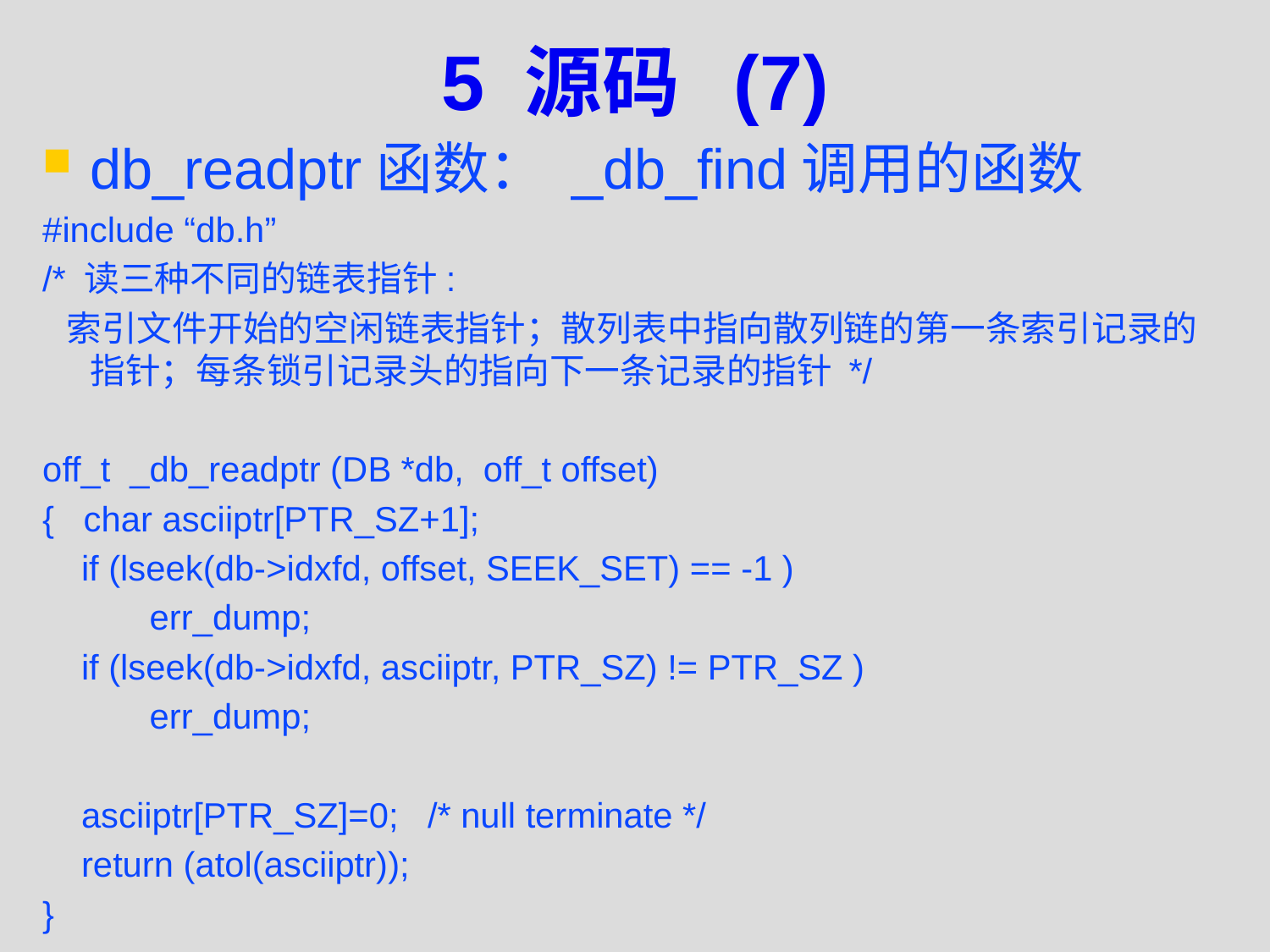

# 5 源码  (7)
db_readptr函数： _db_find调用的函数
#include “db.h”
/* 读三种不同的链表指针:
  索引文件开始的空闲链表指针；散列表中指向散列链的第一条索引记录的指针；每条锁引记录头的指向下一条记录的指针 */

off_t  _db_readptr (DB *db,  off_t offset)
{   char asciiptr[PTR_SZ+1];
    if (lseek(db->idxfd, offset, SEEK_SET) == -1 )
           err_dump;
    if (lseek(db->idxfd, asciiptr, PTR_SZ) != PTR_SZ )
           err_dump;

    asciiptr[PTR_SZ]=0;   /* null terminate */
    return (atol(asciiptr));
}